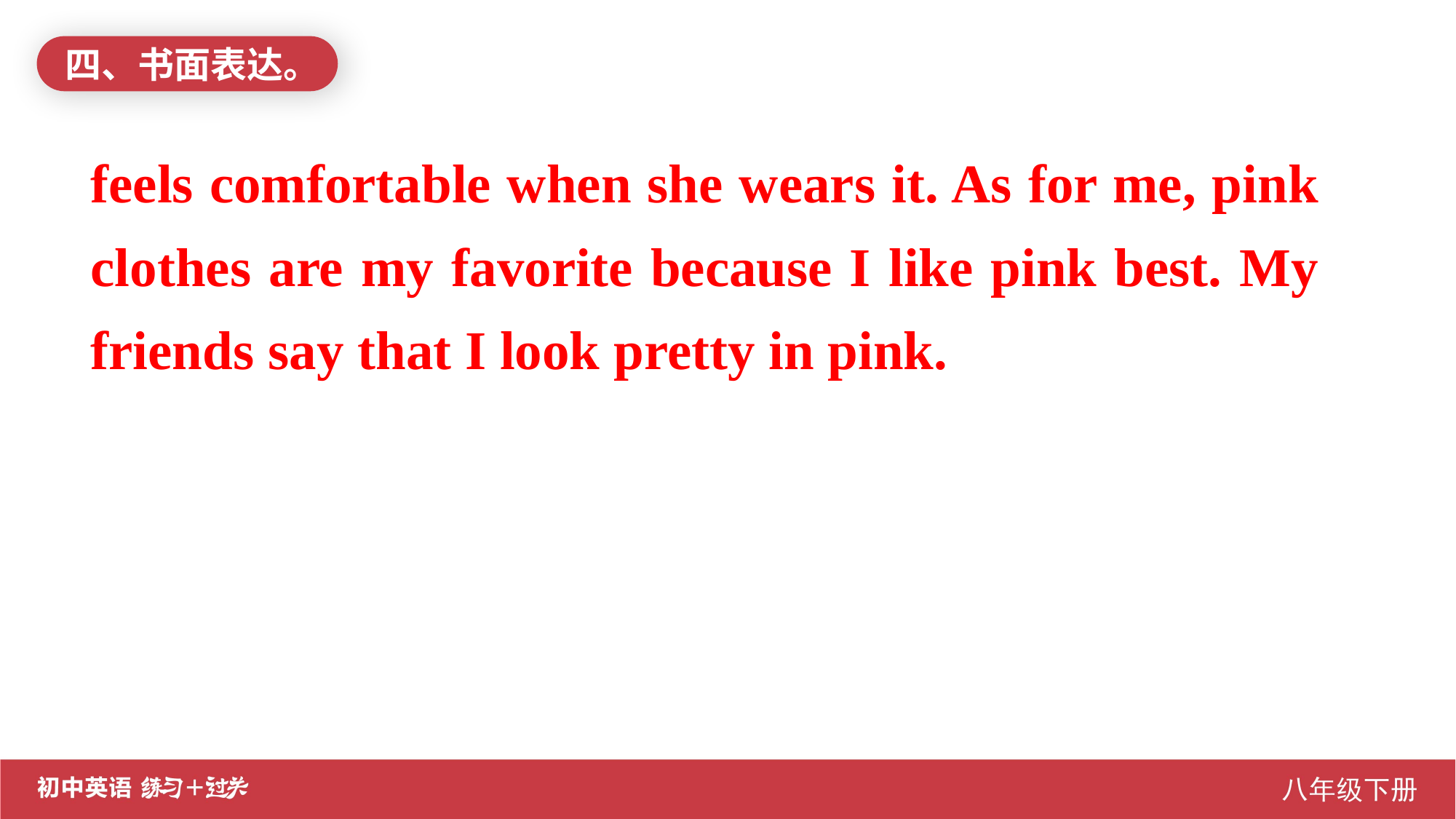

四、书面表达。

feels comfortable when she wears it. As for me, pink clothes are my favorite because I like pink best. My friends say that I look pretty in pink.